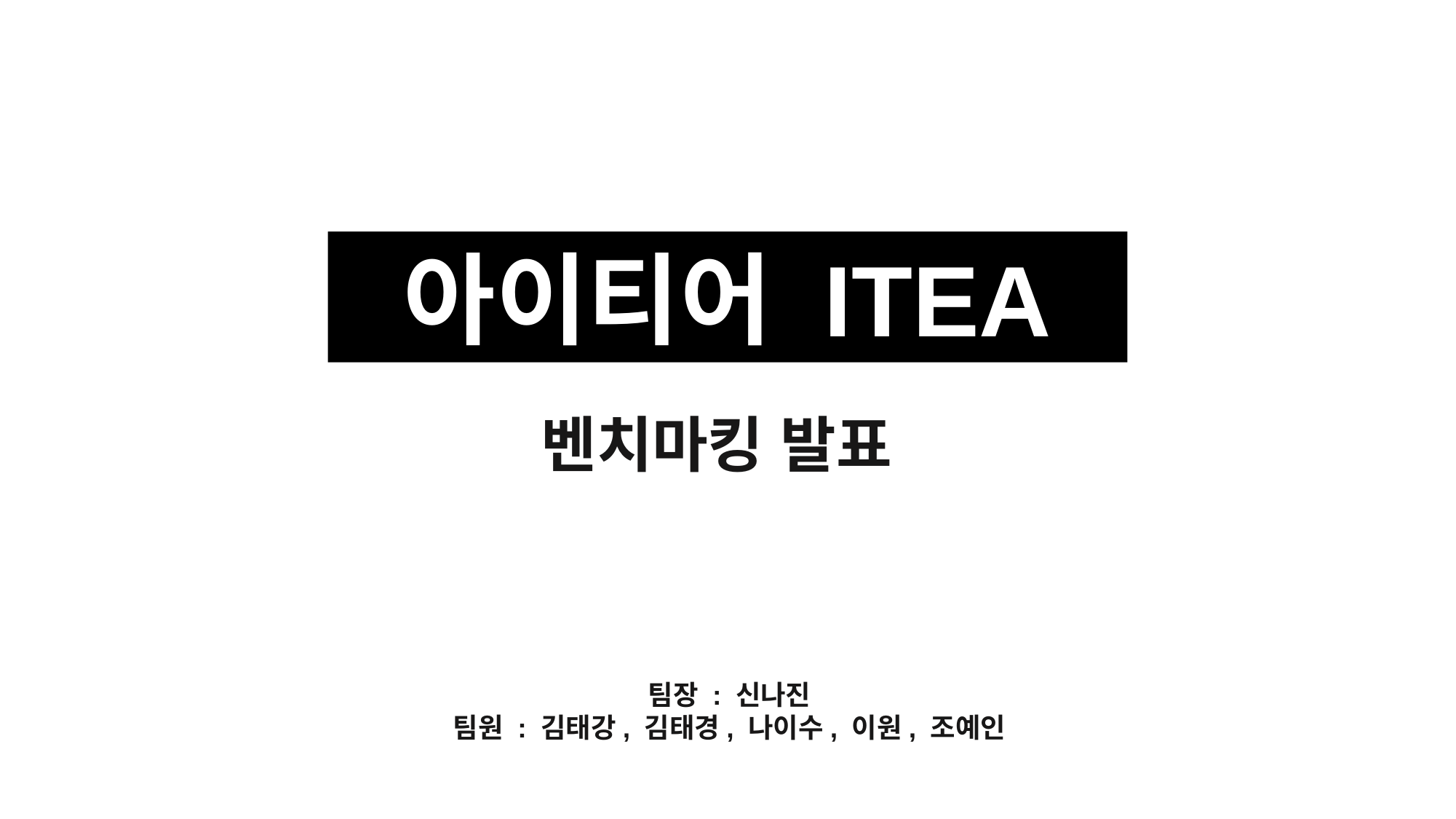

아이티어 ITEA
벤치마킹 발표
팀장 : 신나진
팀원 : 김태강, 김태경, 나이수, 이원, 조예인